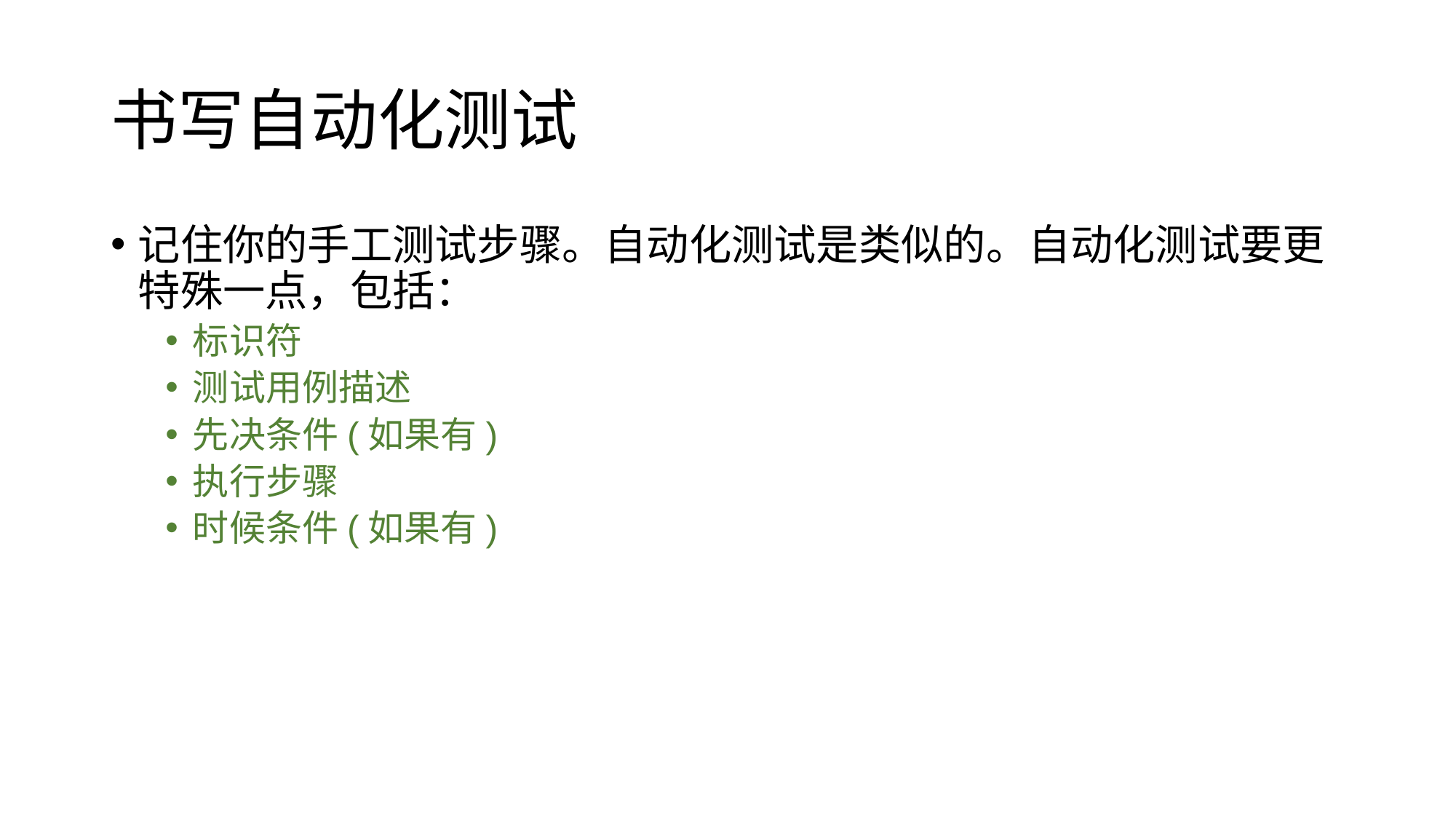

# 书写自动化测试
记住你的手工测试步骤。自动化测试是类似的。自动化测试要更特殊一点，包括：
标识符
测试用例描述
先决条件(如果有)
执行步骤
时候条件(如果有)